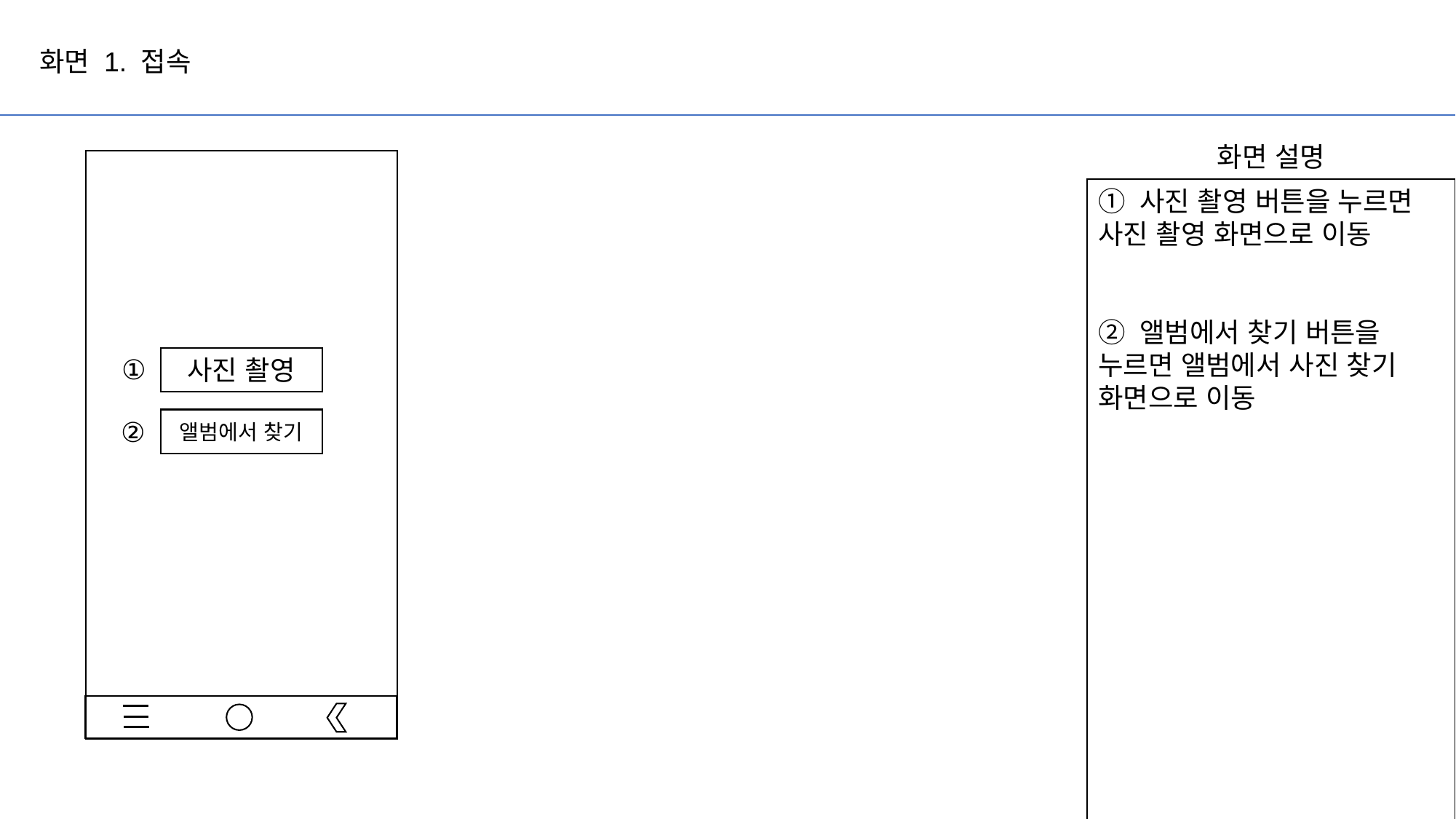

화면 1. 접속
화면 설명

① 사진 촬영 버튼을 누르면 사진 촬영 화면으로 이동

② 앨범에서 찾기 버튼을 누르면 앨범에서 사진 찾기 화면으로 이동
①
사진 촬영
②
앨범에서 찾기